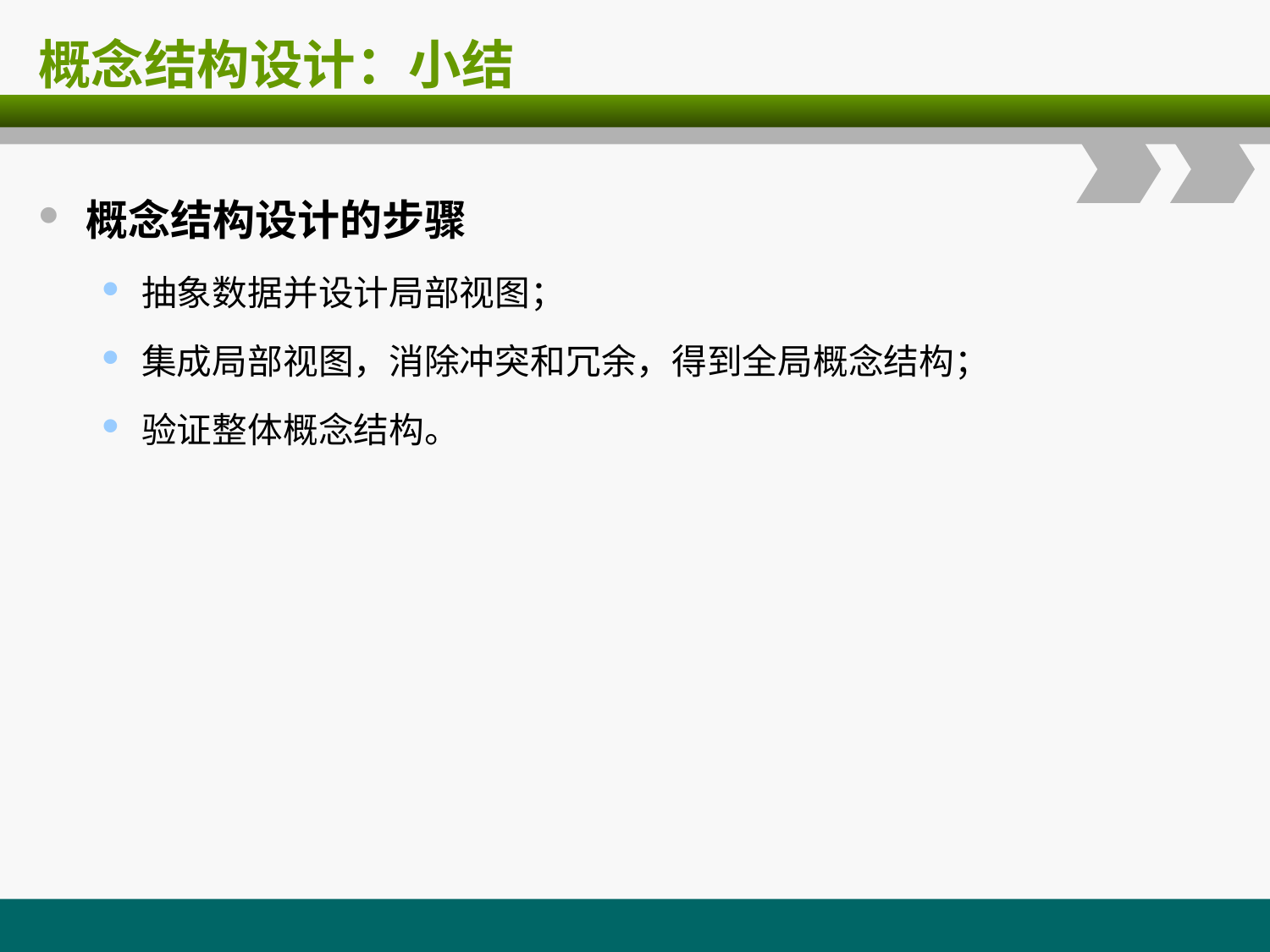

# 概念结构设计：小结
概念结构设计的步骤
抽象数据并设计局部视图；
集成局部视图，消除冲突和冗余，得到全局概念结构；
验证整体概念结构。